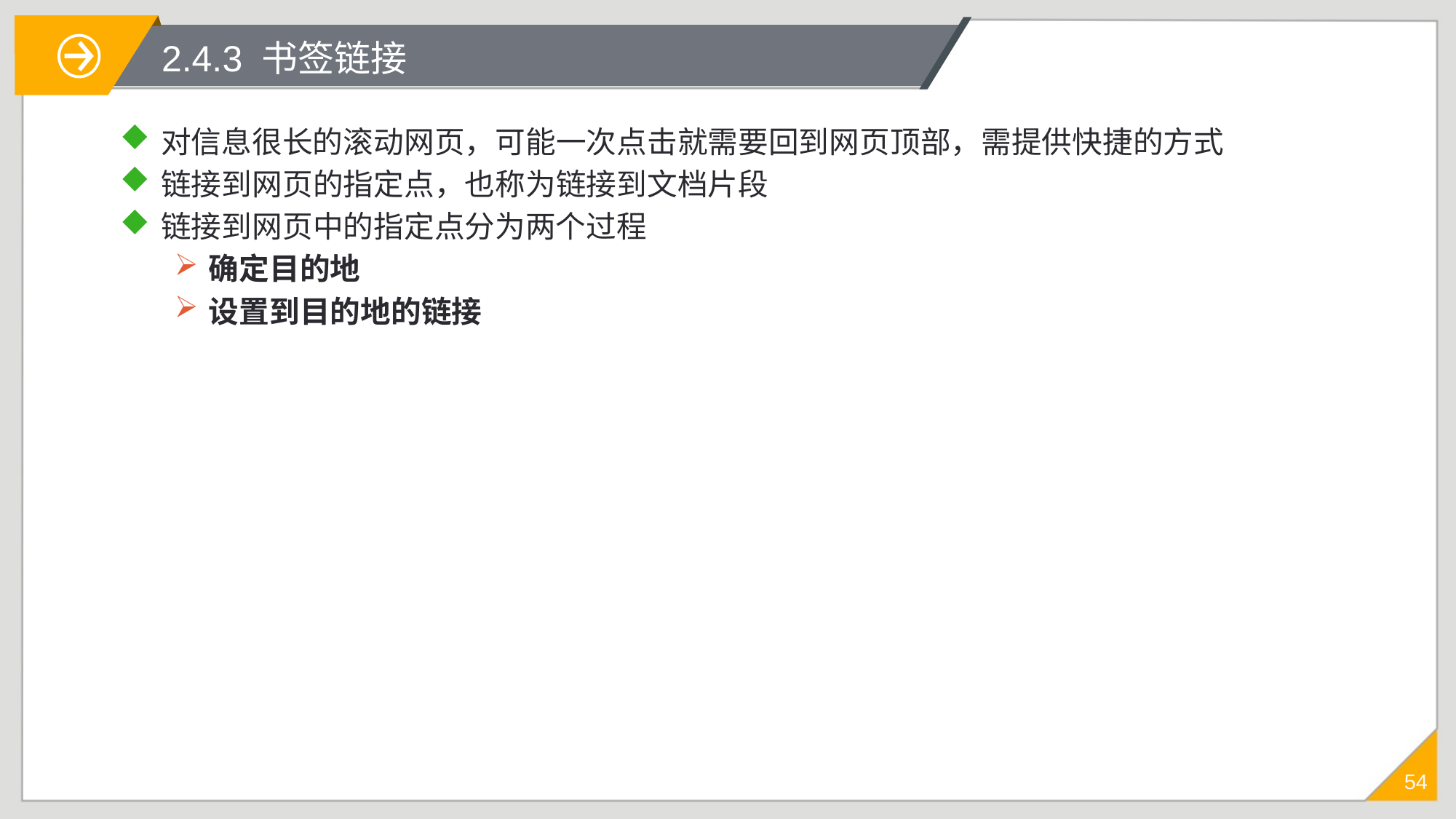

# 2.4.3 书签链接
对信息很长的滚动网页，可能一次点击就需要回到网页顶部，需提供快捷的方式
链接到网页的指定点，也称为链接到文档片段
链接到网页中的指定点分为两个过程
确定目的地
设置到目的地的链接